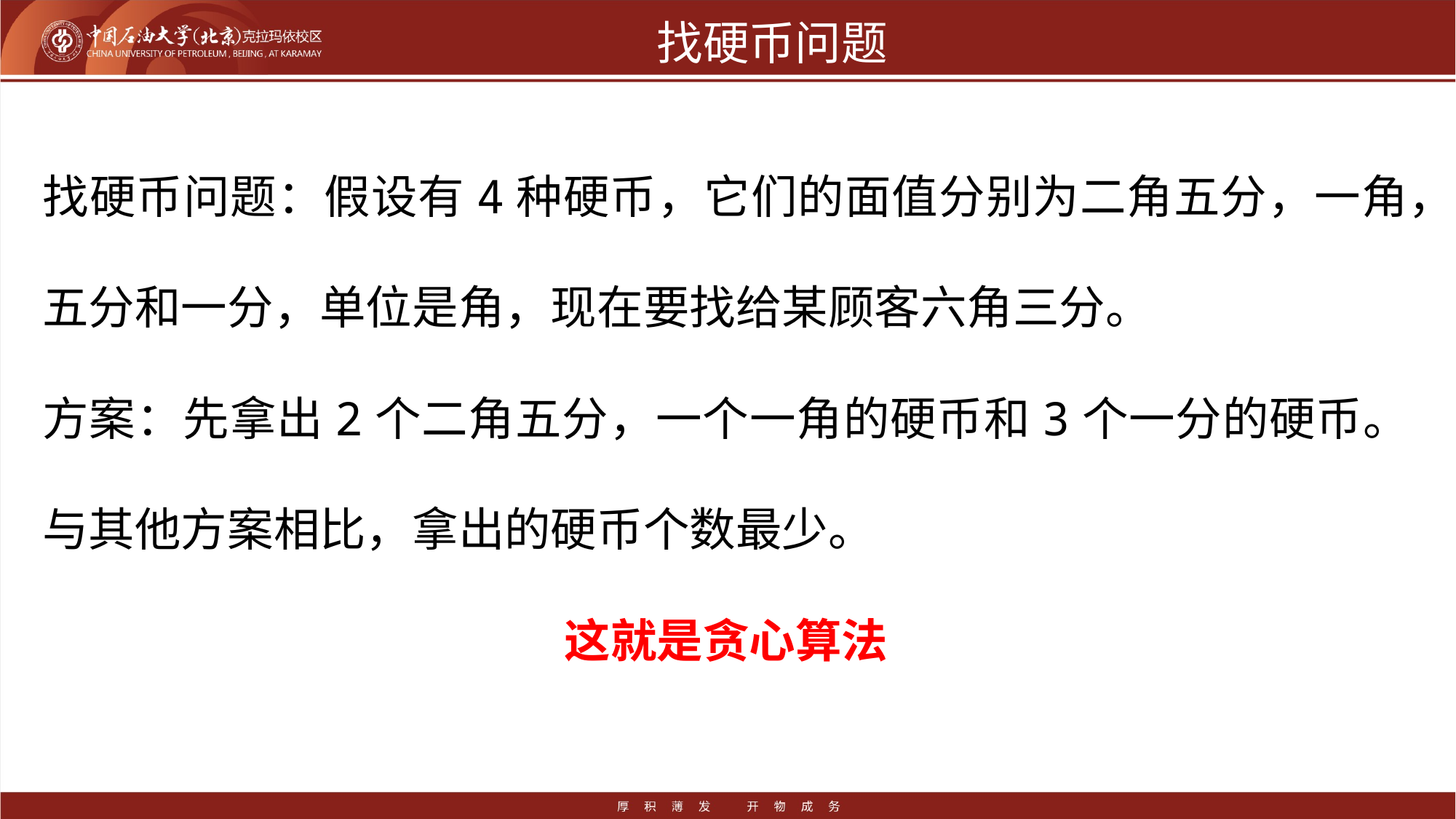

# 找硬币问题
找硬币问题：假设有4种硬币，它们的面值分别为二角五分，一角，五分和一分，单位是角，现在要找给某顾客六角三分。
方案：先拿出2个二角五分，一个一角的硬币和3个一分的硬币。与其他方案相比，拿出的硬币个数最少。
这就是贪心算法